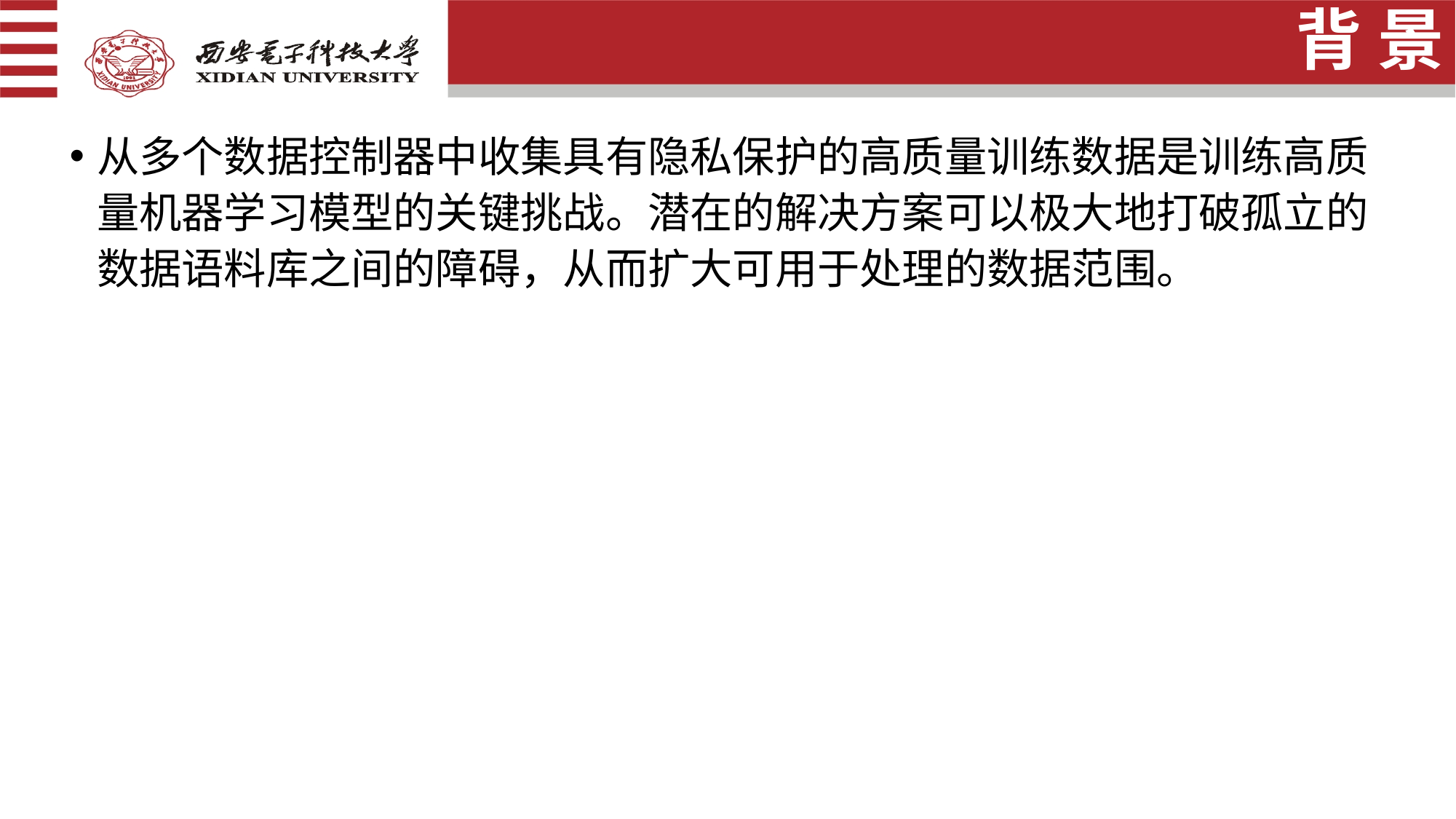

# 背 景
从多个数据控制器中收集具有隐私保护的高质量训练数据是训练高质量机器学习模型的关键挑战。潜在的解决方案可以极大地打破孤立的数据语料库之间的障碍，从而扩大可用于处理的数据范围。